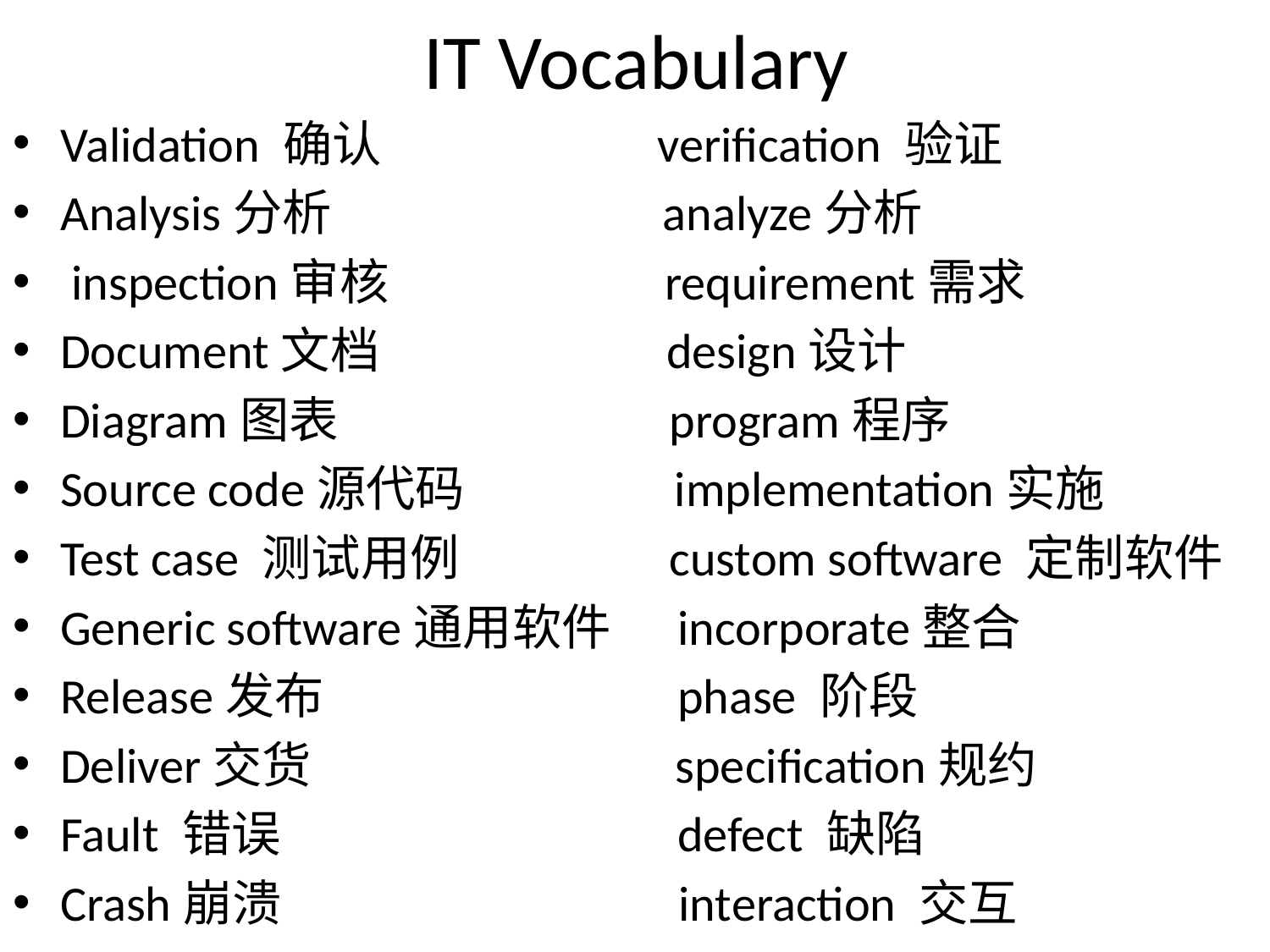

# IT Vocabulary
Validation 确认                        verification 验证
Analysis分析                             analyze分析
 inspection审核                        requirement需求
Document文档                         design设计
Diagram图表                             program程序
Source code源代码                  implementation实施
Test case 测试用例                  custom software 定制软件
Generic software通用软件     incorporate整合
Release发布                               phase 阶段
Deliver交货                                specification规约
Fault 错误                                   defect 缺陷
Crash崩溃                                   interaction 交互